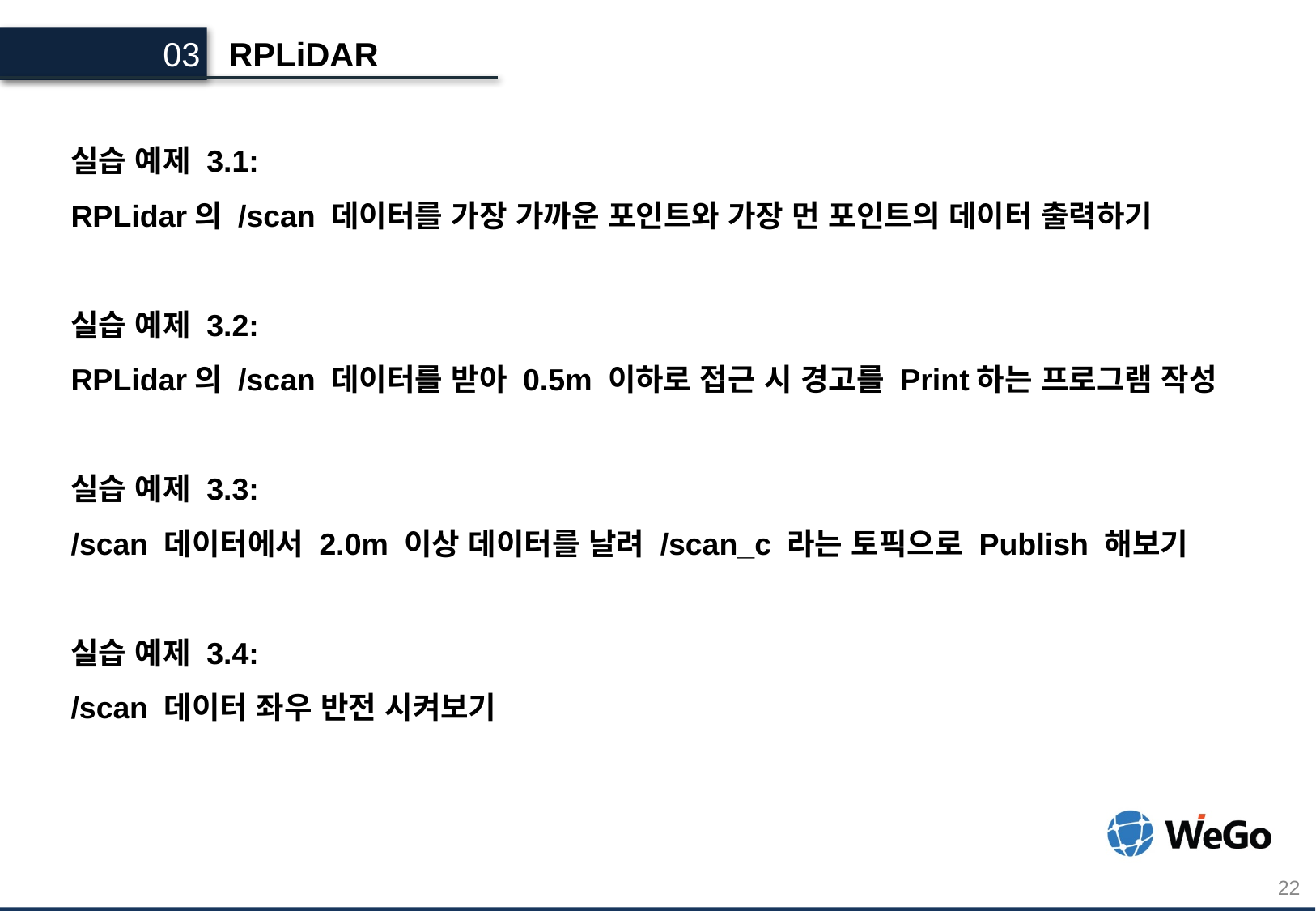

RPLiDAR

03.
실습 예제 3.1:
RPLidar의 /scan 데이터를 가장 가까운 포인트와 가장 먼 포인트의 데이터 출력하기
실습 예제 3.2:
RPLidar의 /scan 데이터를 받아 0.5m 이하로 접근 시 경고를 Print하는 프로그램 작성

실습 예제 3.3:
/scan 데이터에서 2.0m 이상 데이터를 날려 /scan_c 라는 토픽으로 Publish 해보기

실습 예제 3.4:
/scan 데이터 좌우 반전 시켜보기

22